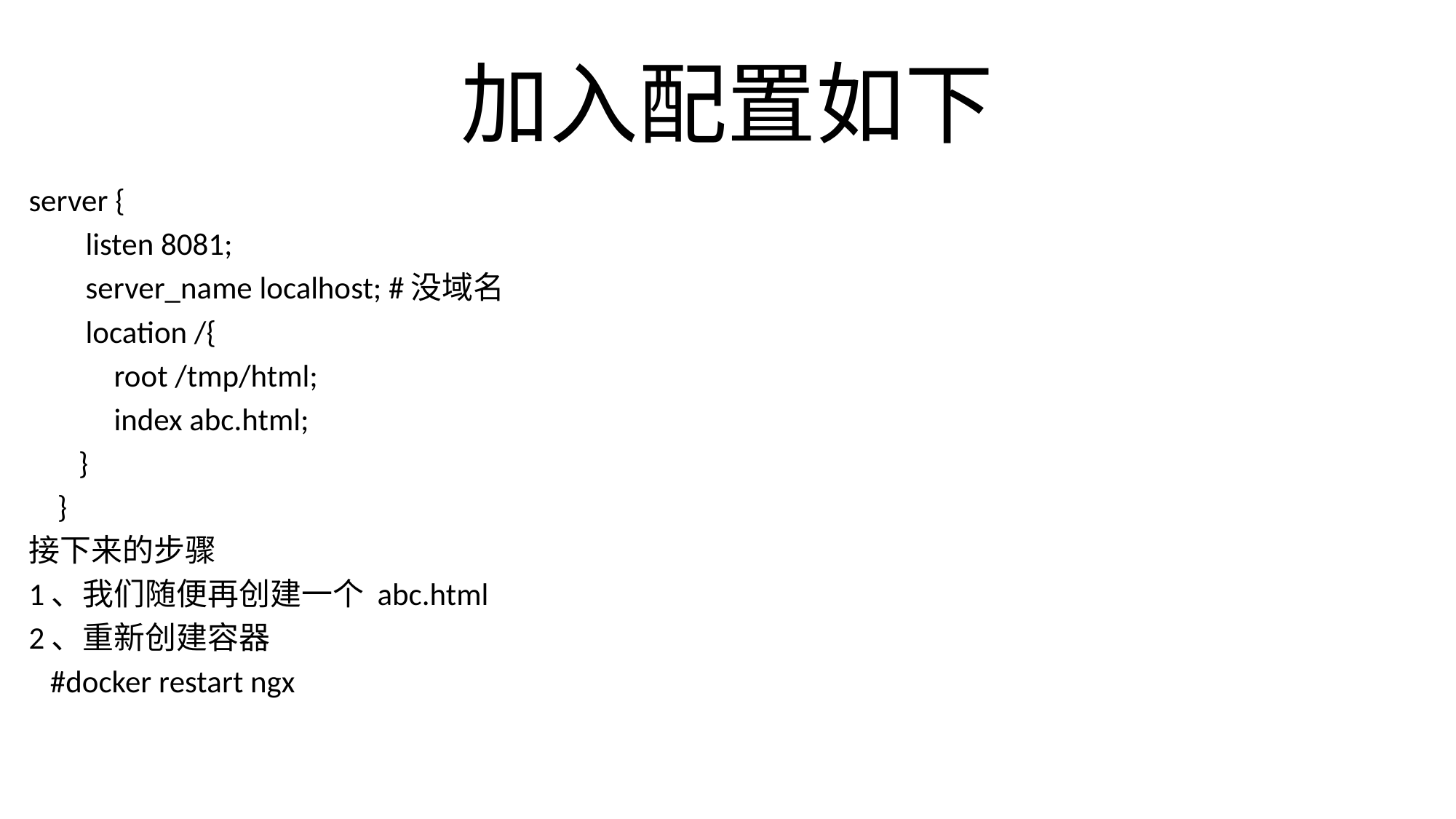

# 加入配置如下
server {
        listen 8081;
        server_name localhost; #没域名
        location /{
            root /tmp/html;
            index abc.html;
       }
    }
接下来的步骤
1、我们随便再创建一个 abc.html
2、重新创建容器
   #docker restart ngx